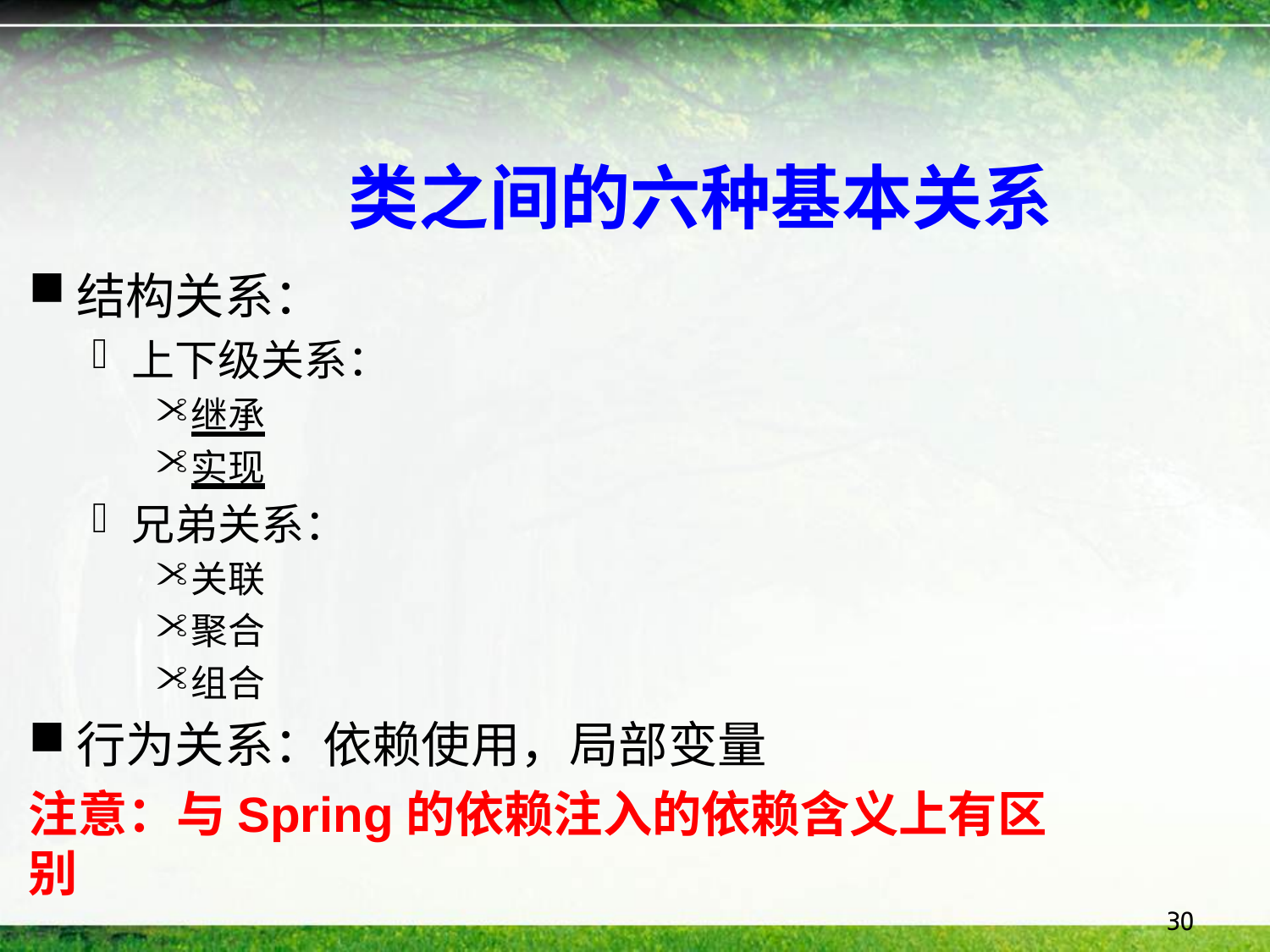

# 类之间的六种基本关系
结构关系：
上下级关系：
继承
实现
兄弟关系：
关联
聚合
组合
行为关系：依赖使用，局部变量
注意：与Spring的依赖注入的依赖含义上有区别
30